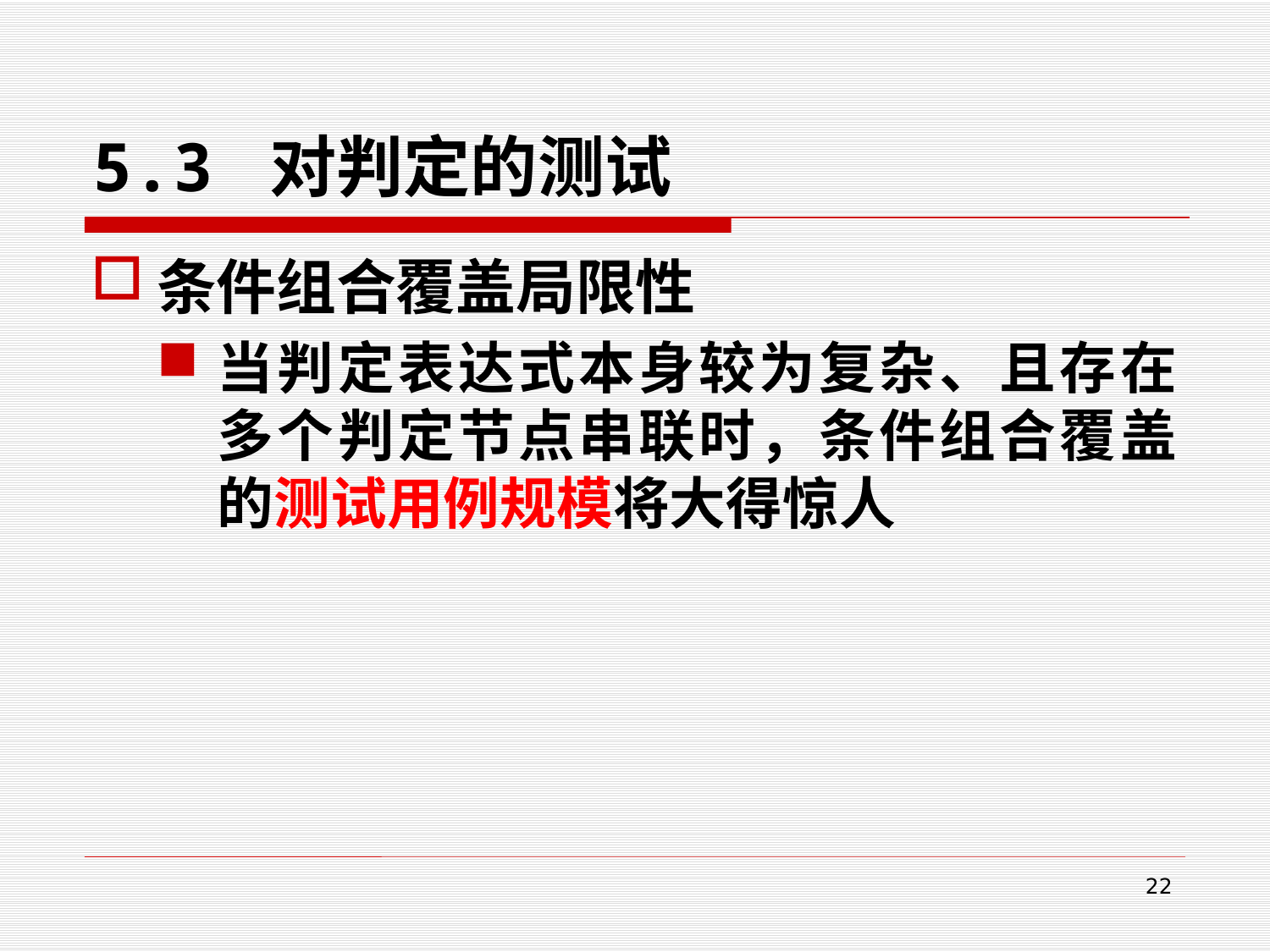

# 5.3 对判定的测试
条件组合覆盖局限性
当判定表达式本身较为复杂、且存在多个判定节点串联时，条件组合覆盖的测试用例规模将大得惊人
22